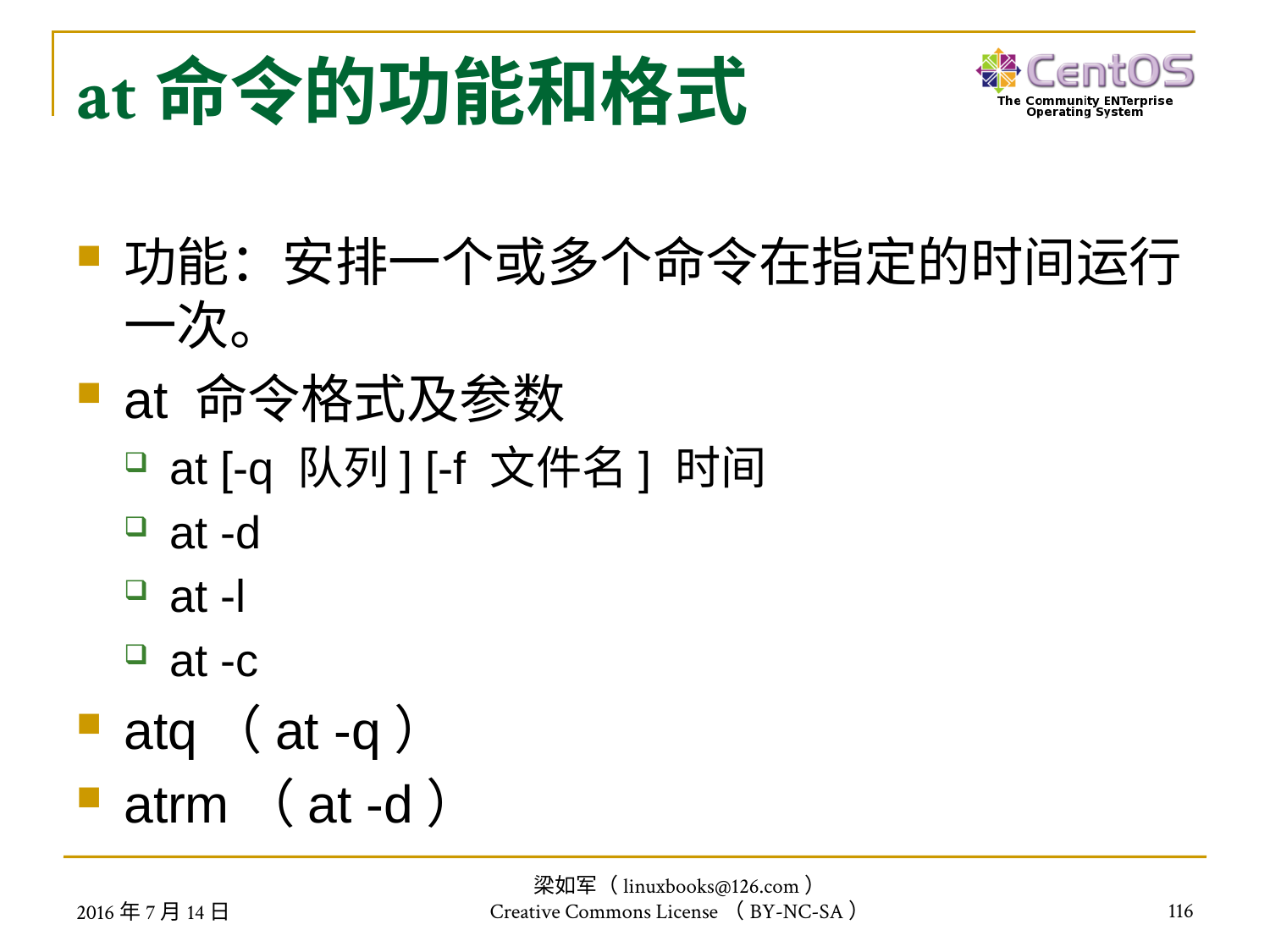

# at命令的功能和格式
功能：安排一个或多个命令在指定的时间运行 一次。
at 命令格式及参数
at [-q 队列] [-f 文件名] 时间
at -d
at -l
at -c
atq（at -q）
atrm（at -d）
梁如军（linuxbooks@126.com）
Creative Commons License（BY-NC-SA）
2016年7月14日
116